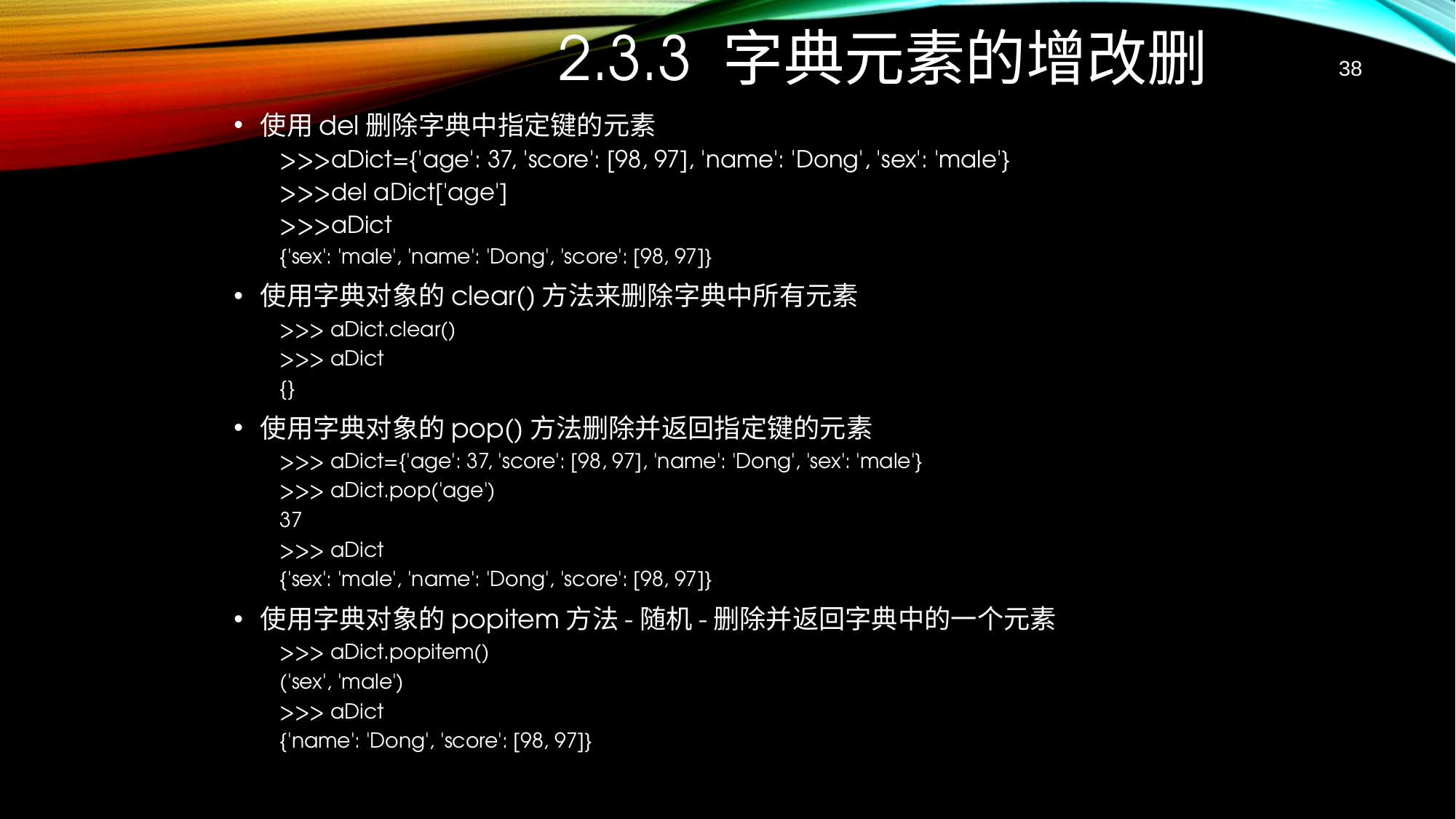

# 2.3.3 字典元素的增改删
38
使用del删除字典中指定键的元素
>>>aDict={'age': 37, 'score': [98, 97], 'name': 'Dong', 'sex': 'male'}
>>>del aDict['age']
>>>aDict
{'sex': 'male', 'name': 'Dong', 'score': [98, 97]}
使用字典对象的clear()方法来删除字典中所有元素
>>> aDict.clear()
>>> aDict
{}
使用字典对象的pop()方法删除并返回指定键的元素
>>> aDict={'age': 37, 'score': [98, 97], 'name': 'Dong', 'sex': 'male'}
>>> aDict.pop('age')
37
>>> aDict
{'sex': 'male', 'name': 'Dong', 'score': [98, 97]}
使用字典对象的popitem方法-随机-删除并返回字典中的一个元素
>>> aDict.popitem()
('sex', 'male')
>>> aDict
{'name': 'Dong', 'score': [98, 97]}